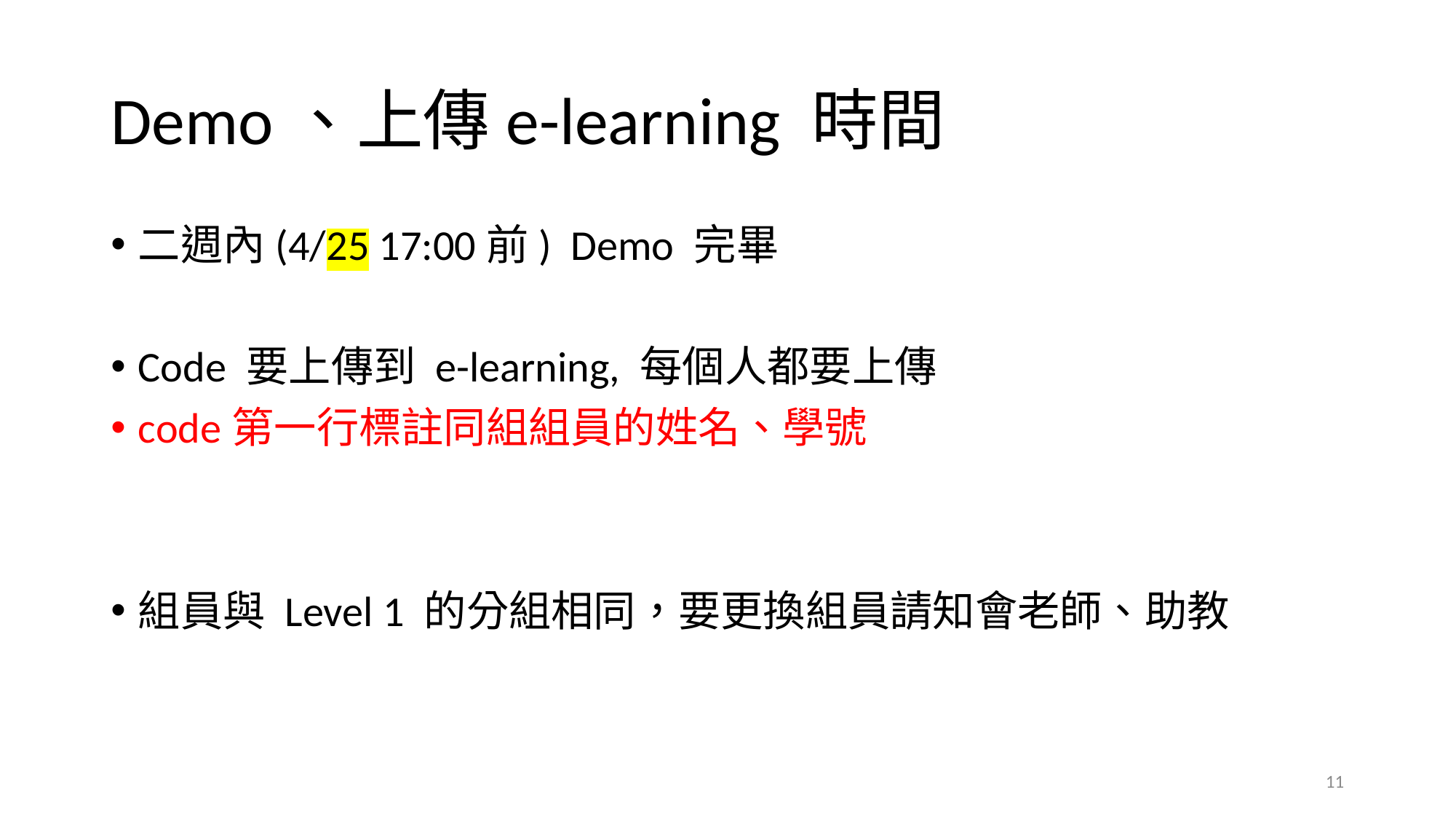

# Demo、上傳e-learning 時間
二週內(4/25 17:00前)  Demo 完畢

Code 要上傳到 e-learning, 每個人都要上傳
code第一行標註同組組員的姓名、學號

組員與 Level 1 的分組相同，要更換組員請知會老師、助教
11